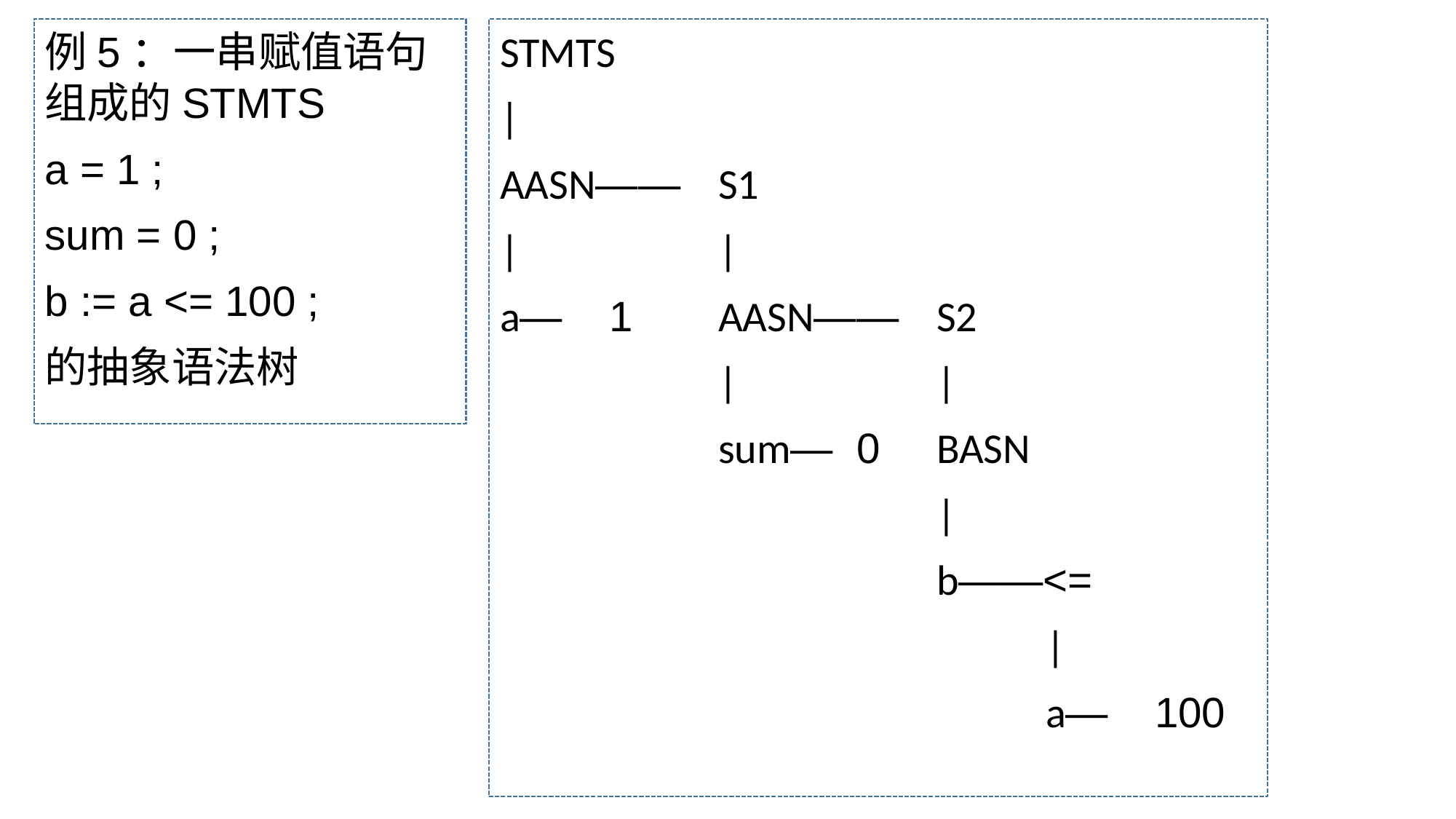

例5：一串赋值语句组成的STMTS
a = 1 ;
sum = 0 ;
b := a <= 100 ;
的抽象语法树

STMTS
|
AASN——	S1
|		|
a—	1	AASN——	S2
		|		|
		sum—  0	BASN
				|
				b——<=
					|
					a—	100